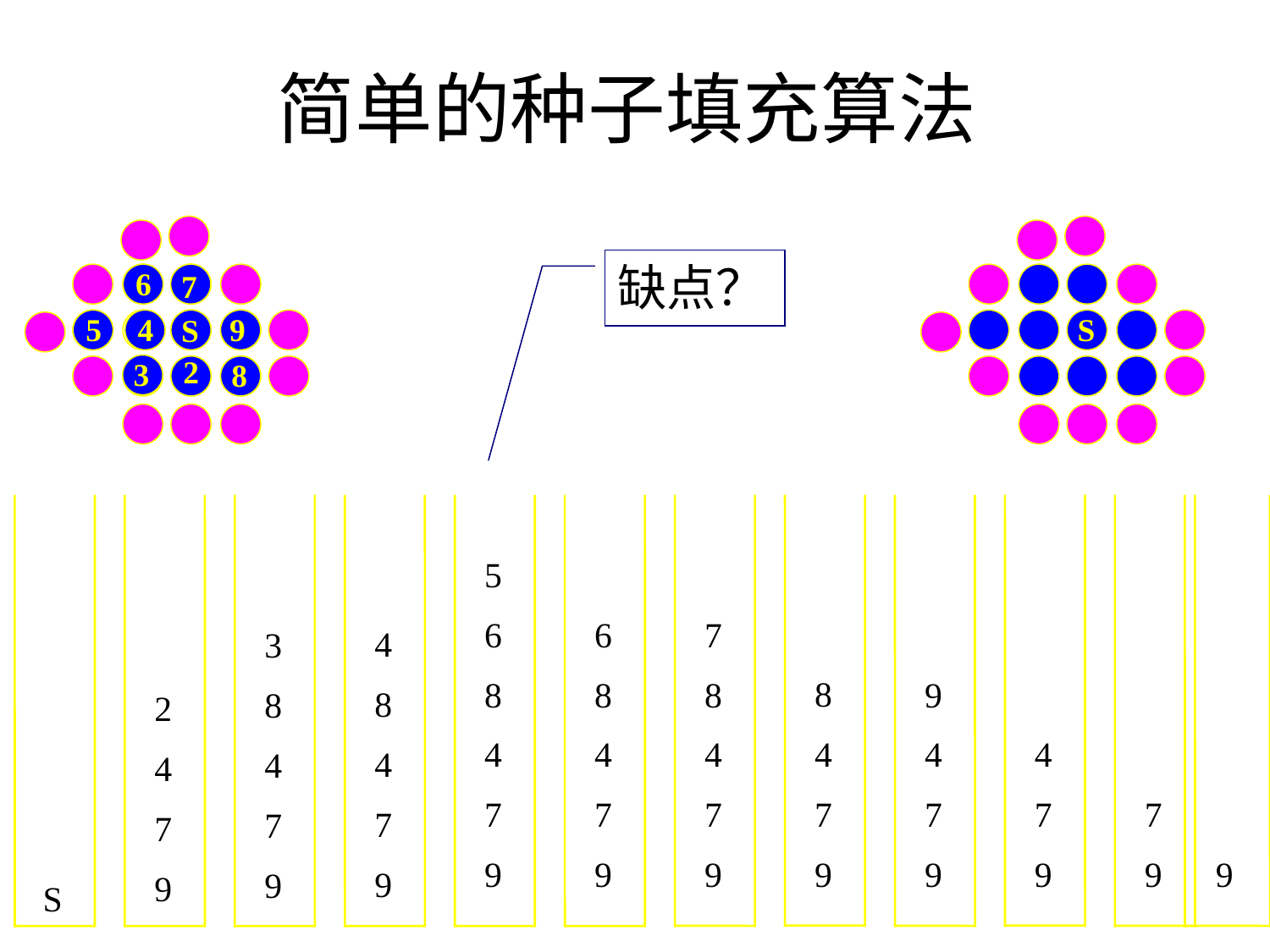

# 简单的种子填充算法

6
7

5
4
S
9

3
2
8

S

缺点？
6

7

5

4

9

S

2

3

8

8
4
7
9

4
7
9

S

2
4
7
9

3
8
4
7
9

4
8
4
7
9

5
6
8
4
7
9

6
8
4
7
9

7
8
4
7
9

9
4
7
9

7
9

9